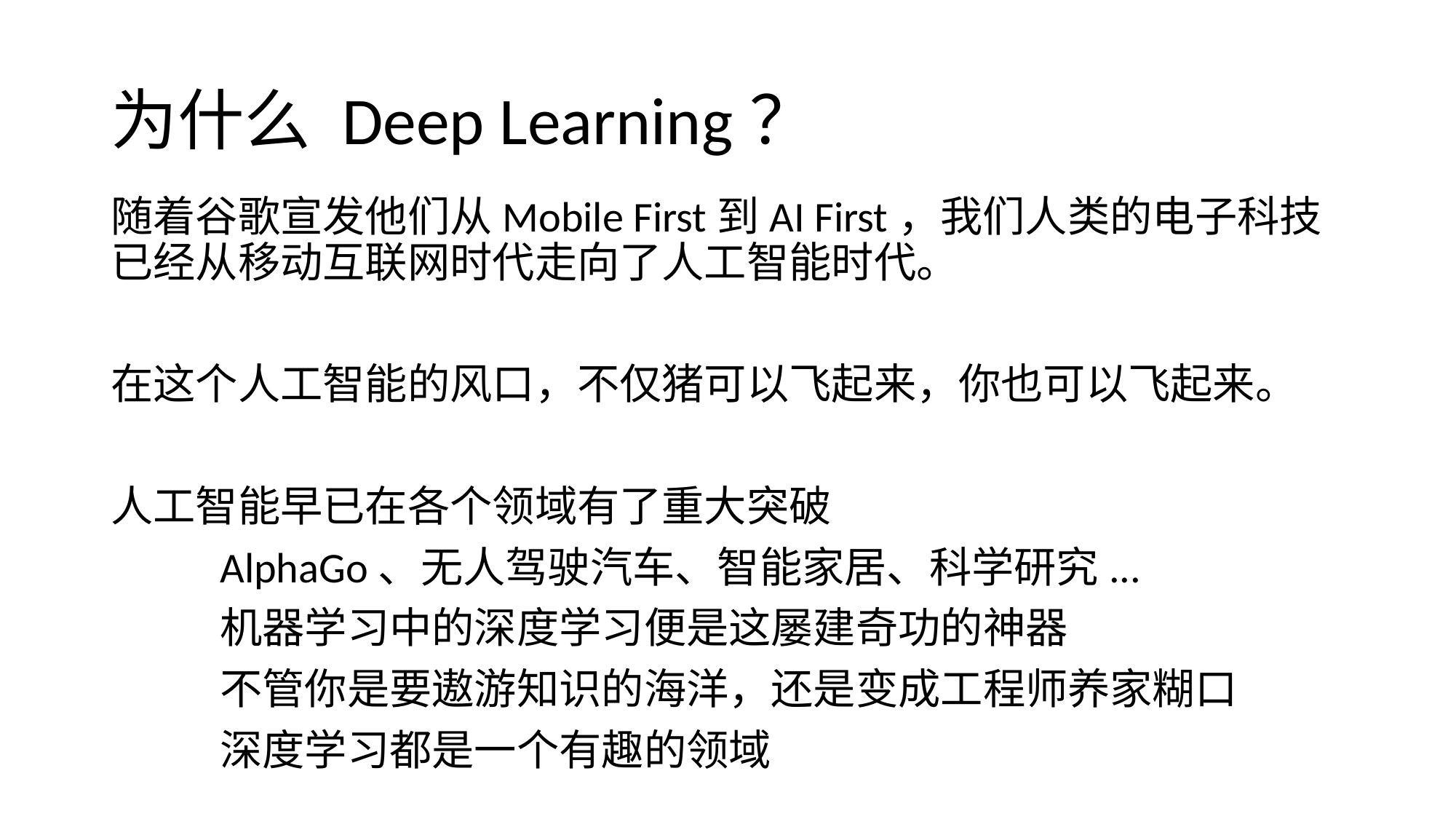

# 为什么 Deep Learning？
随着谷歌宣发他们从Mobile First到AI First，我们人类的电子科技已经从移动互联网时代走向了人工智能时代。

在这个人工智能的风口，不仅猪可以飞起来，你也可以飞起来。

人工智能早已在各个领域有了重大突破
	AlphaGo、无人驾驶汽车、智能家居、科学研究...
	机器学习中的深度学习便是这屡建奇功的神器
	不管你是要遨游知识的海洋，还是变成工程师养家糊口
	深度学习都是一个有趣的领域